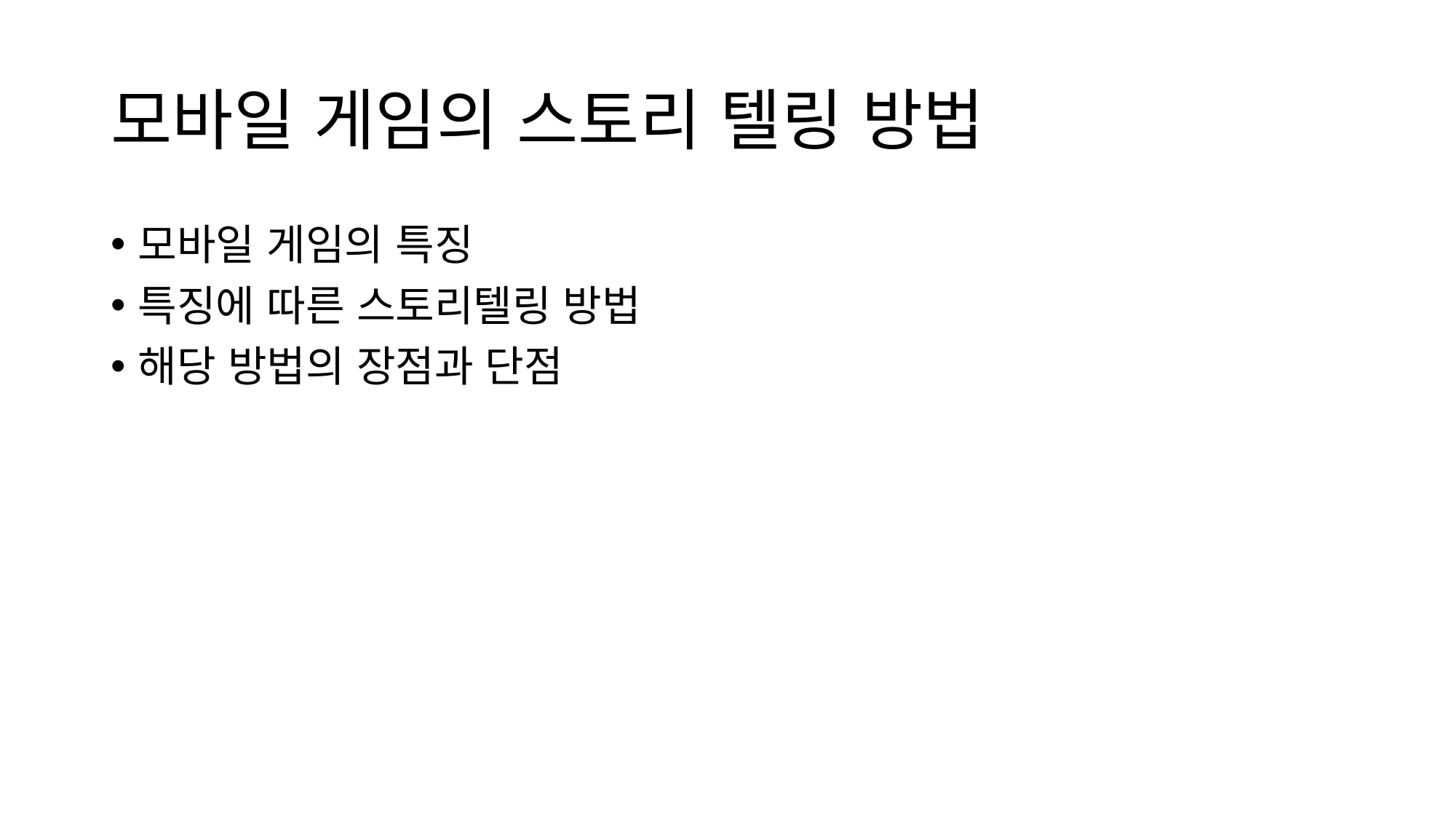

# 모바일 게임의 스토리 텔링 방법
모바일 게임의 특징
특징에 따른 스토리텔링 방법
해당 방법의 장점과 단점